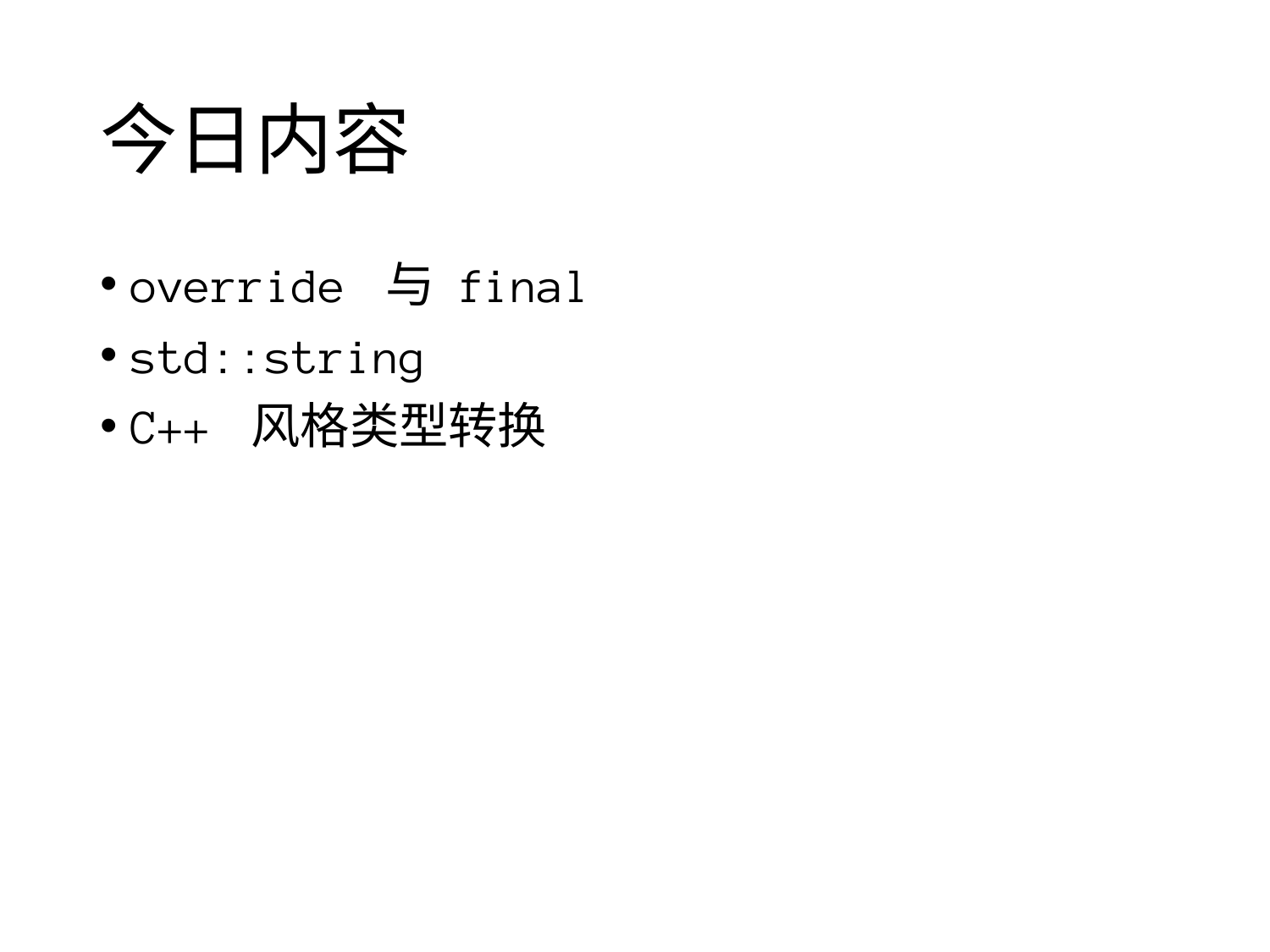

# 今日内容
override 与 final
std::string
C++ 风格类型转换